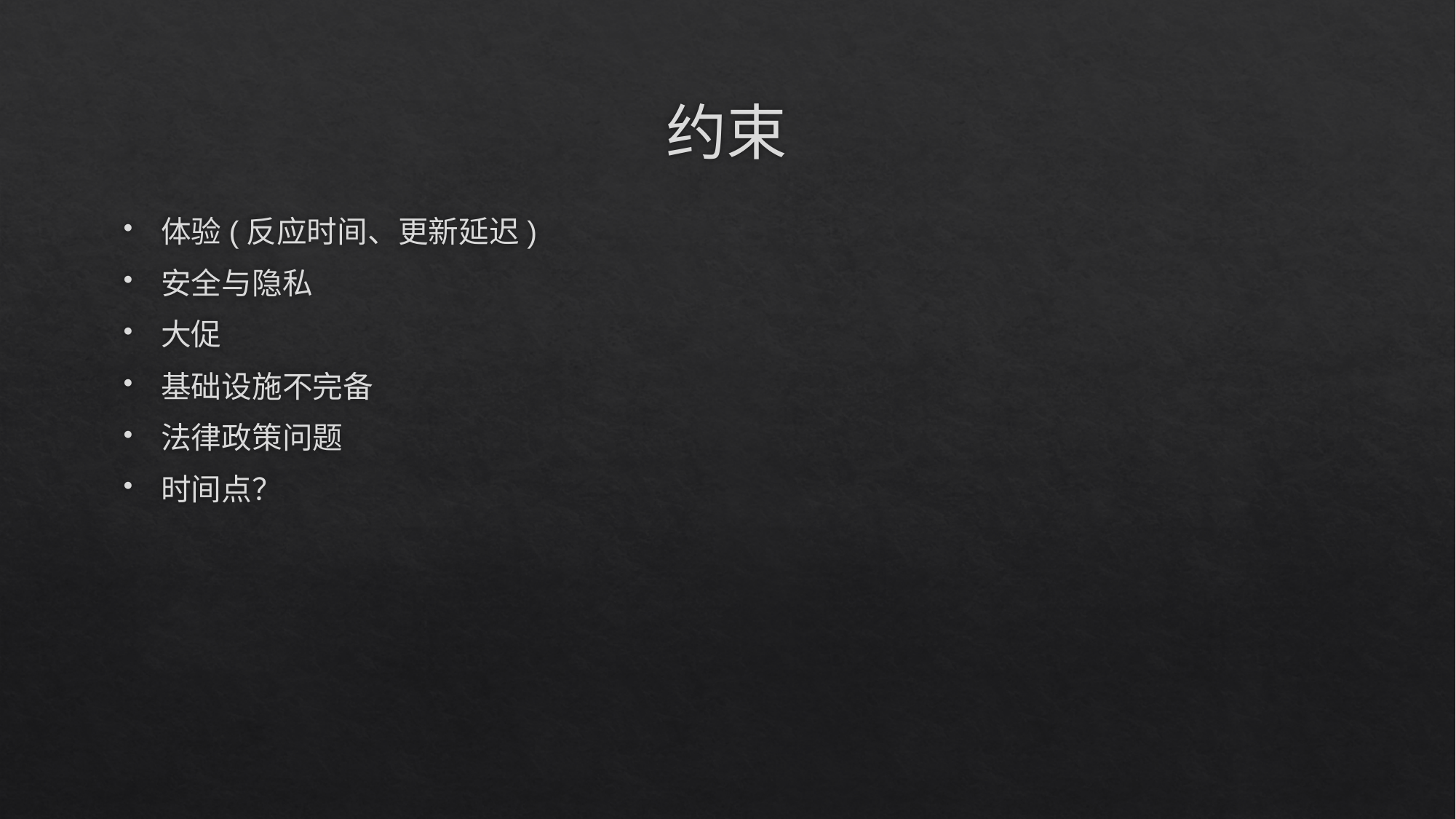

# 约束
体验(反应时间、更新延迟)
安全与隐私
大促
基础设施不完备
法律政策问题
时间点？